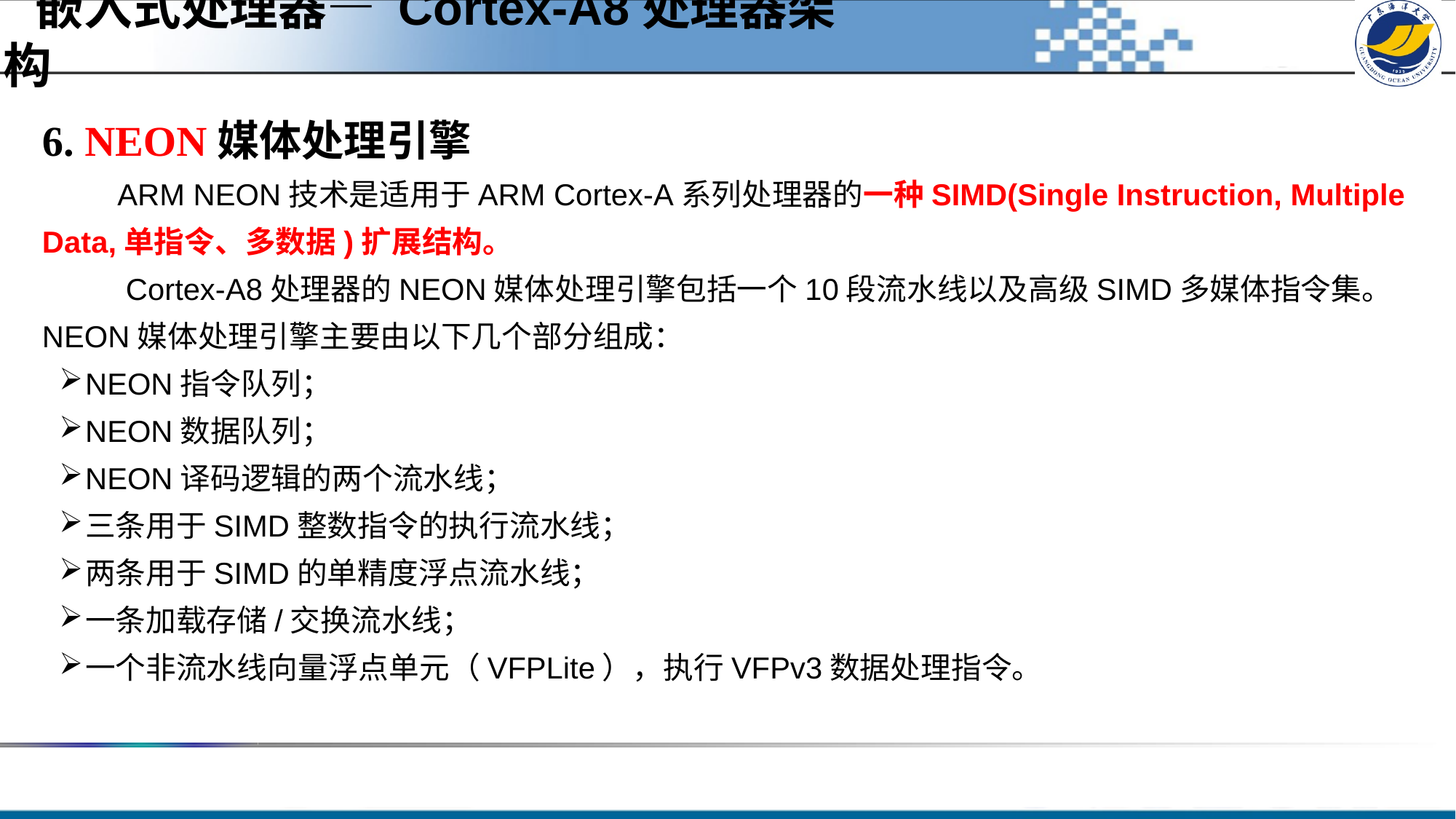

嵌入式处理器— Cortex-A8处理器架构
6. NEON媒体处理引擎
         ARM NEON技术是适用于ARM Cortex-A系列处理器的一种SIMD(Single Instruction, Multiple Data,单指令、多数据)扩展结构。
          Cortex-A8处理器的NEON媒体处理引擎包括一个10段流水线以及高级SIMD多媒体指令集。
NEON媒体处理引擎主要由以下几个部分组成：
NEON指令队列；
NEON数据队列；
NEON译码逻辑的两个流水线；
三条用于SIMD整数指令的执行流水线；
两条用于SIMD的单精度浮点流水线；
一条加载存储/交换流水线；
一个非流水线向量浮点单元（VFPLite），执行VFPv3数据处理指令。
81